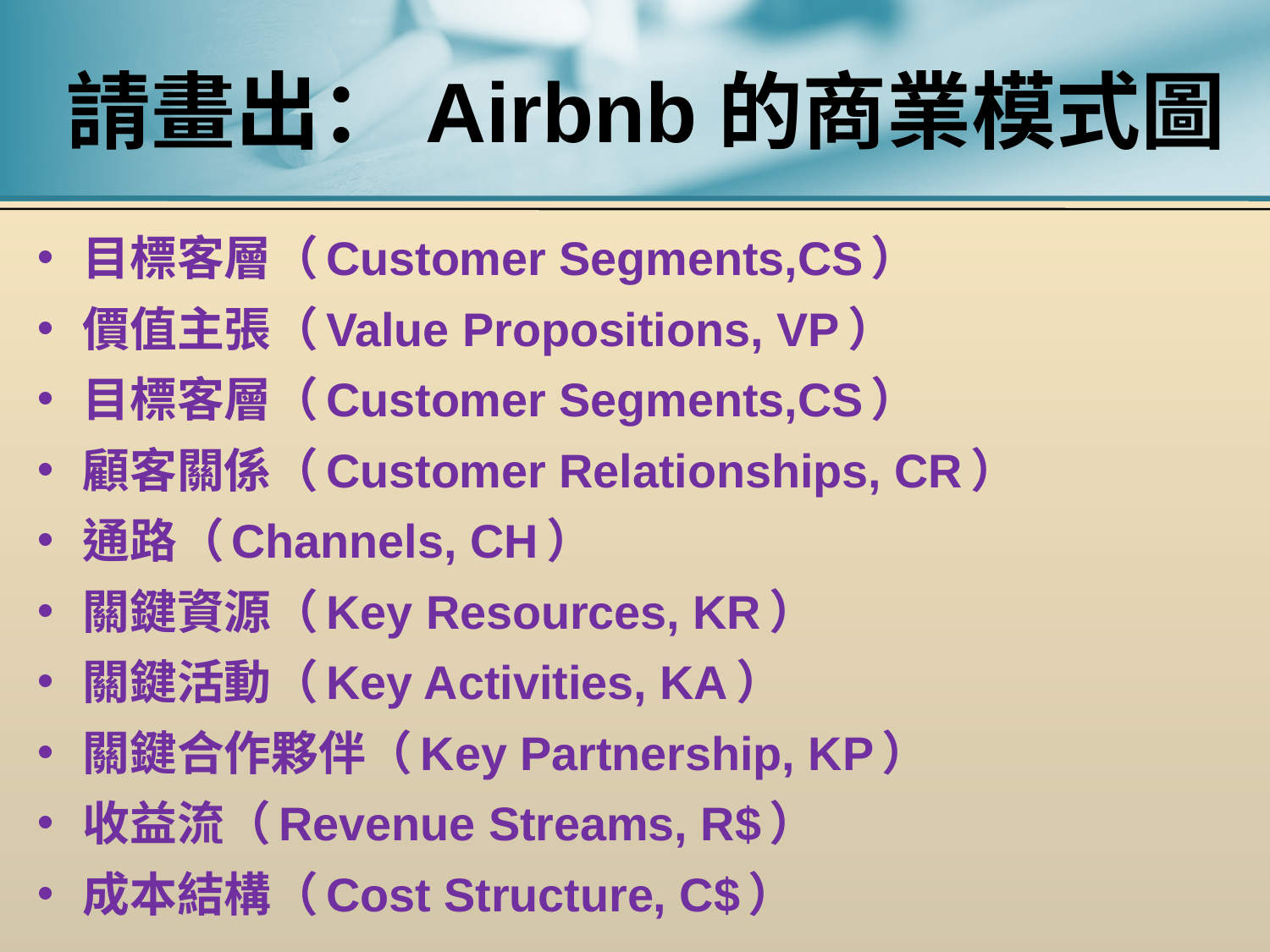

# 請畫出：Airbnb的商業模式圖
目標客層（Customer Segments,CS）
價值主張（Value Propositions, VP）
目標客層（Customer Segments,CS）
顧客關係（Customer Relationships, CR）
通路（Channels, CH）
關鍵資源（Key Resources, KR）
關鍵活動（Key Activities, KA）
關鍵合作夥伴（Key Partnership, KP）
收益流（Revenue Streams, R$）
成本結構（Cost Structure, C$）